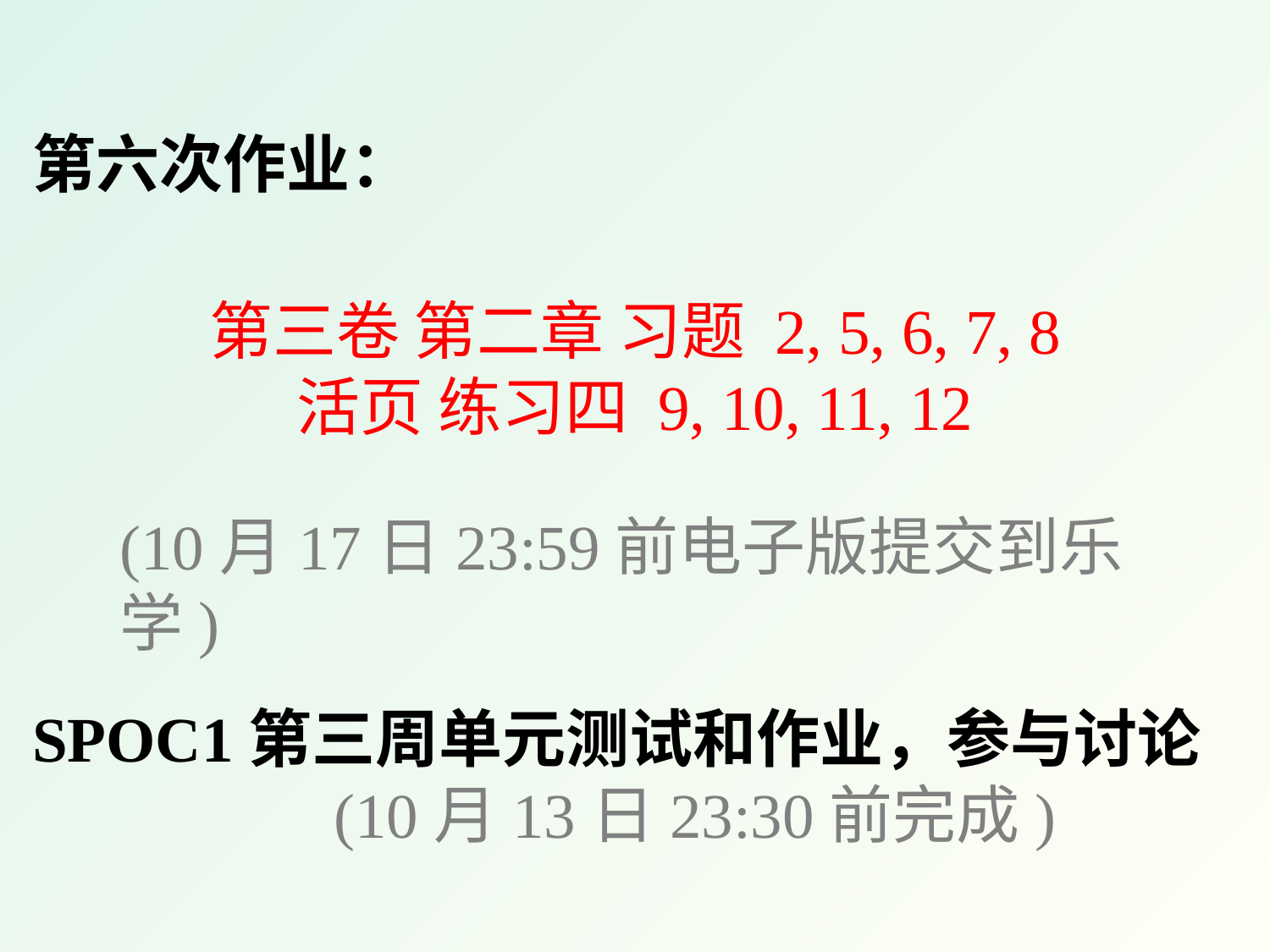

第六次作业：
第三卷 第二章 习题 2, 5, 6, 7, 8
活页 练习四 9, 10, 11, 12
(10月17日23:59前电子版提交到乐学)
SPOC1第三周单元测试和作业，参与讨论
                   (10月13日23:30前完成)